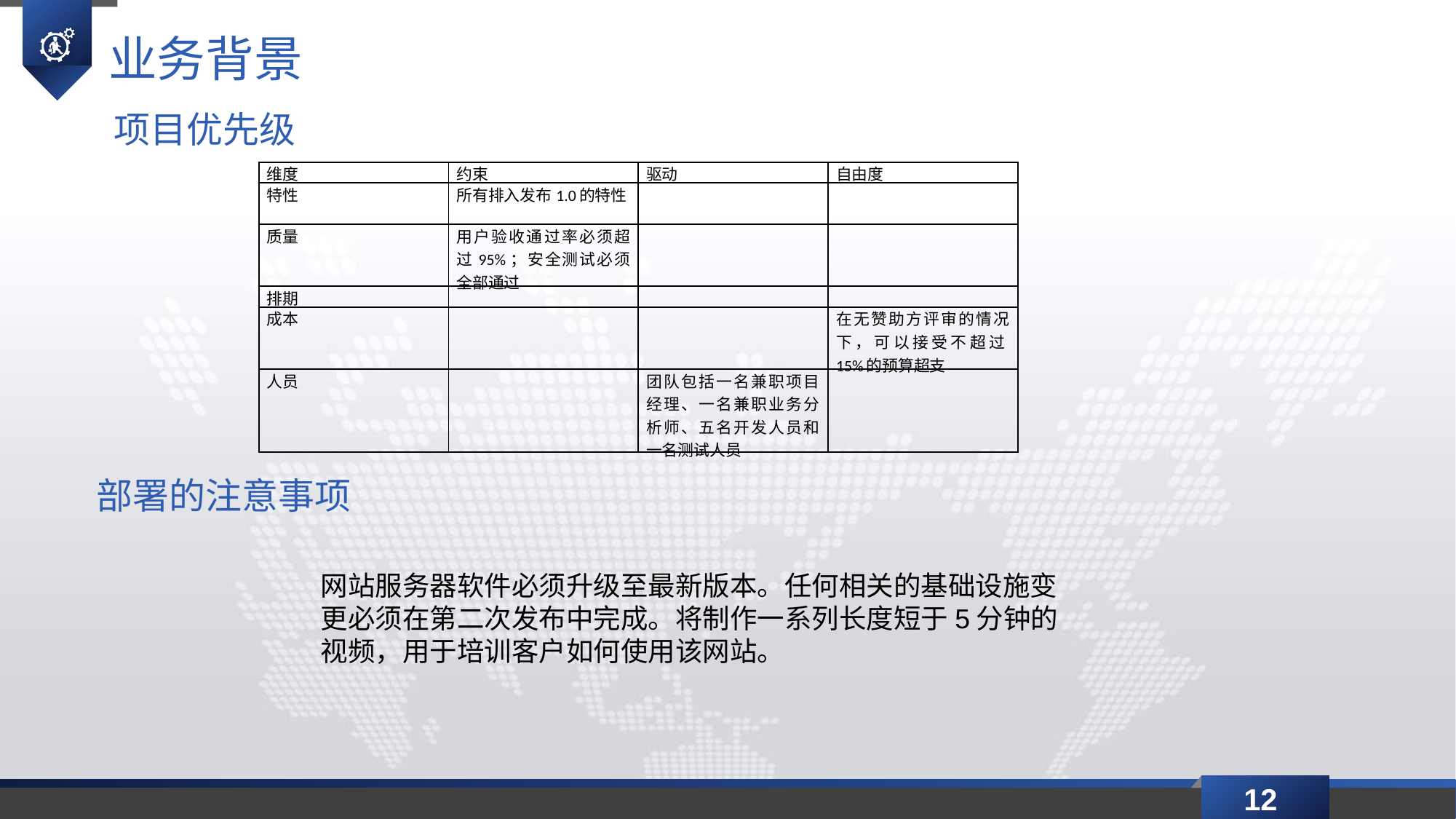

业务背景

项目优先级
| 维度 | 约束 | 驱动 | 自由度 |
| --- | --- | --- | --- |
| 特性 | 所有排入发布1.0的特性 |  |  |
| 质量 | 用户验收通过率必须超过95%；安全测试必须全部通过 |  |  |
| 排期 |  |  |  |
| 成本 |  |  | 在无赞助方评审的情况下，可以接受不超过15%的预算超支 |
| 人员 |  | 团队包括一名兼职项目经理、一名兼职业务分析师、五名开发人员和一名测试人员 |  |
部署的注意事项
网站服务器软件必须升级至最新版本。任何相关的基础设施变更必须在第二次发布中完成。将制作一系列长度短于5分钟的视频，用于培训客户如何使用该网站。

12

延时符